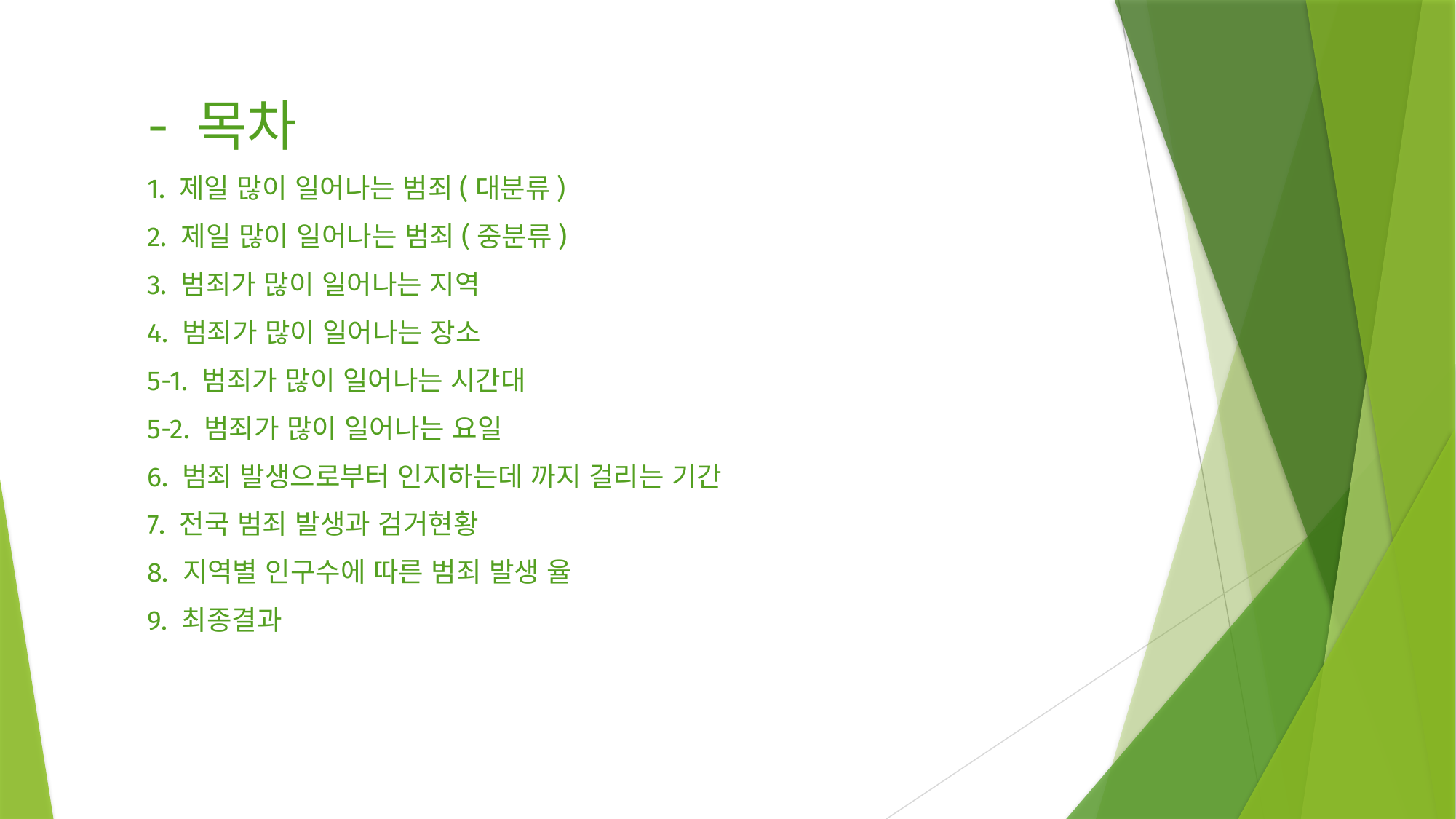

# - 목차
1. 제일 많이 일어나는 범죄(대분류)
2. 제일 많이 일어나는 범죄(중분류)
3. 범죄가 많이 일어나는 지역
4. 범죄가 많이 일어나는 장소
5-1. 범죄가 많이 일어나는 시간대
5-2. 범죄가 많이 일어나는 요일
6. 범죄 발생으로부터 인지하는데 까지 걸리는 기간
7. 전국 범죄 발생과 검거현황
8. 지역별 인구수에 따른 범죄 발생 율
9. 최종결과